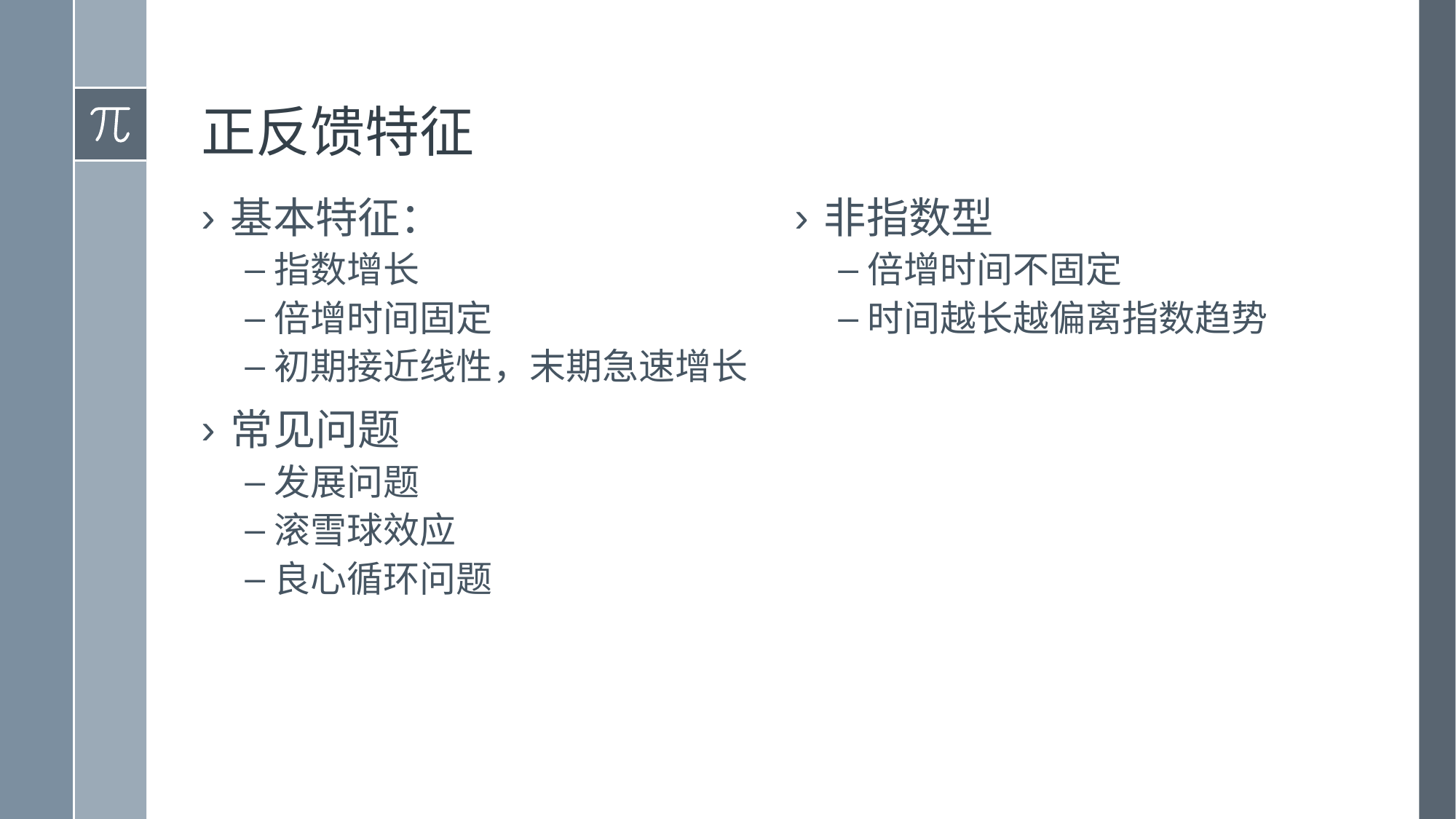

# 正反馈特征
基本特征：
指数增长
倍增时间固定
初期接近线性，末期急速增长
常见问题
发展问题
滚雪球效应
良心循环问题
非指数型
倍增时间不固定
时间越长越偏离指数趋势